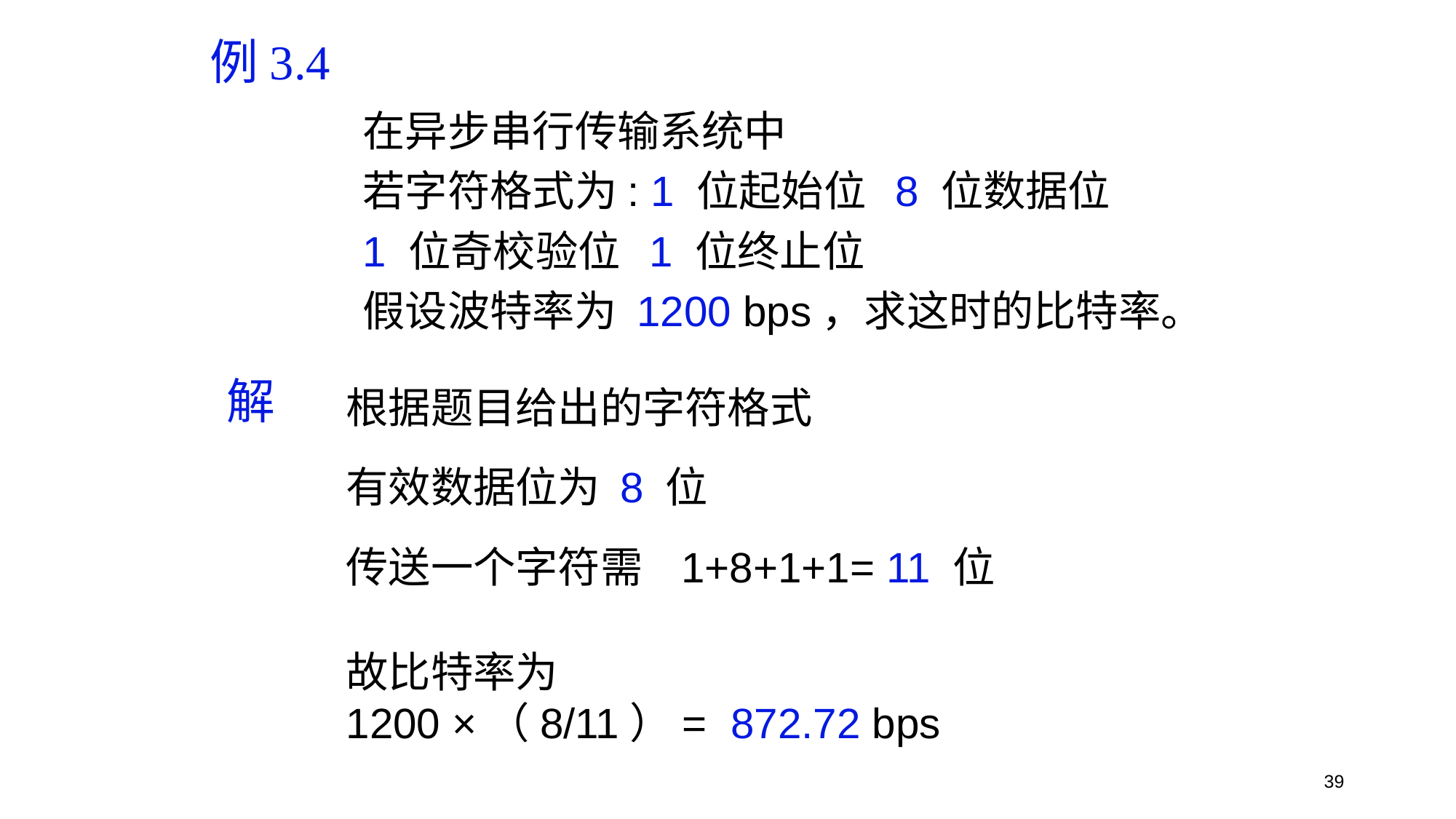

例3.4
在异步串行传输系统中
若字符格式为: 1 位起始位  8 位数据位
1 位奇校验位  1 位终止位
假设波特率为 1200 bps，求这时的比特率。
解
根据题目给出的字符格式
有效数据位为 8 位
传送一个字符需   1+8+1+1= 11 位
故比特率为
1200 ×（8/11）=  872.72 bps
39